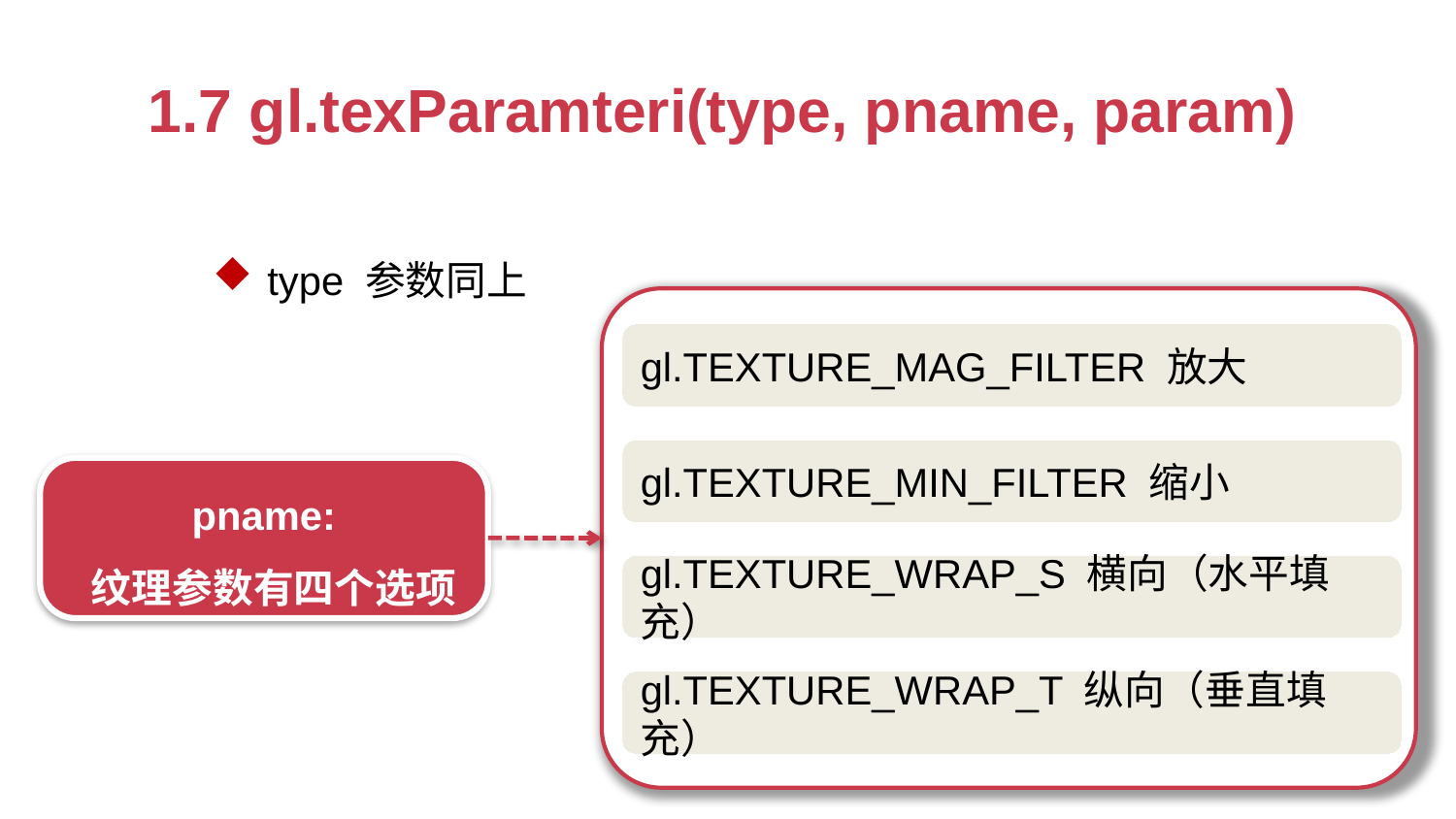

1.7 gl.texParamteri(type, pname, param)
type 参数同上

gl.TEXTURE_MAG_FILTER 放⼤
gl.TEXTURE_MIN_FILTER 缩⼩
pname:
 纹理参数有四个选项
gl.TEXTURE_WRAP_S 横向（⽔平填充）
gl.TEXTURE_WRAP_T 纵向（垂直填充）